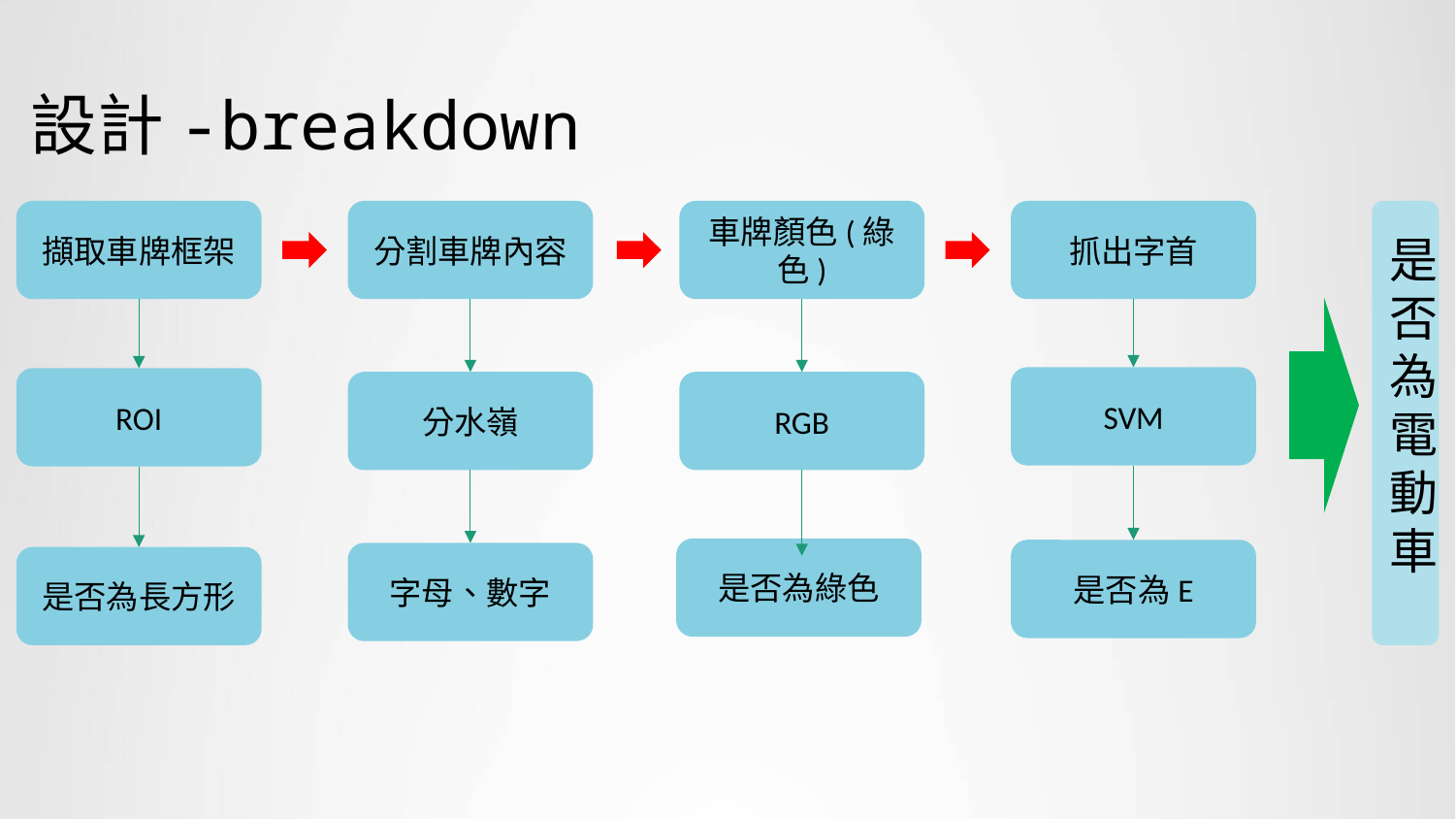

# 設計-breakdown
擷取車牌框架
分割車牌內容
車牌顏色(綠色)
抓出字首

SVM
ROI
分水嶺
RGB
是否為綠色
是否為E
字母、數字
是否為長方形
是
否
為
電
動
車